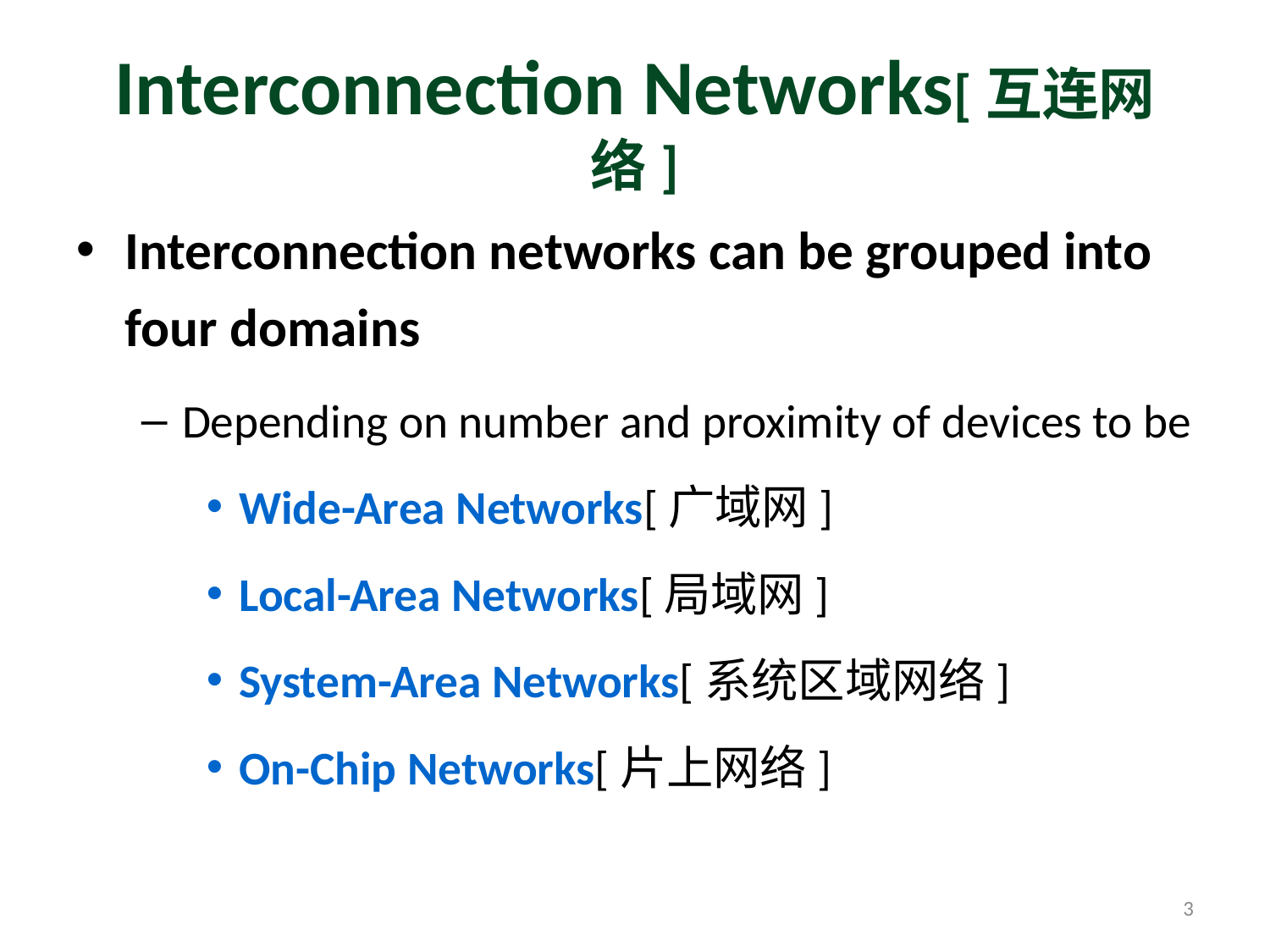

# Interconnection Networks[互连网络]
Interconnection networks can be grouped into four domains
Depending on number and proximity of devices to be
Wide-Area Networks[广域网]
Local-Area Networks[局域网]
System-Area Networks[系统区域网络]
On-Chip Networks[片上网络]

3